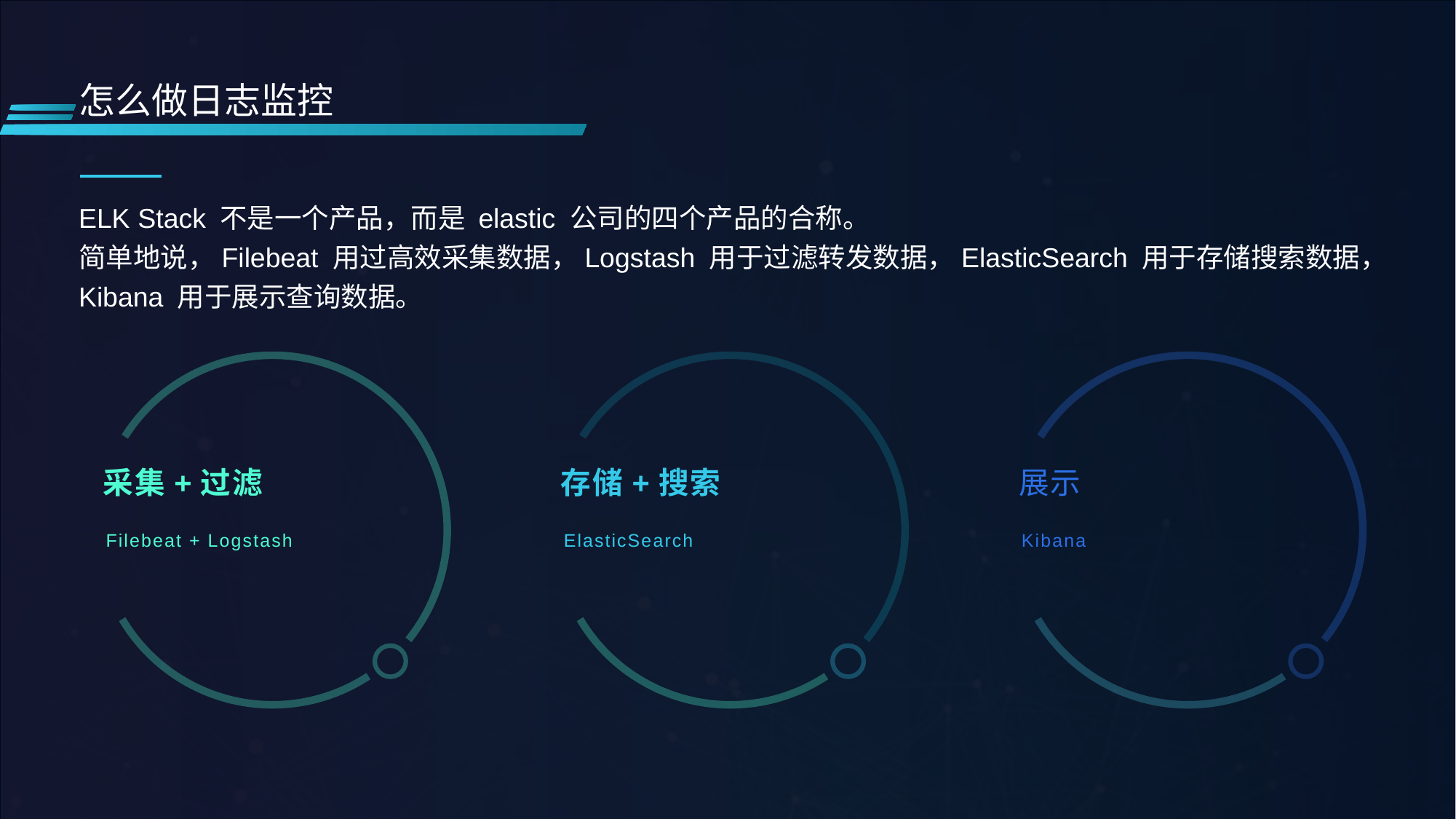

怎么做日志监控
ELK Stack 不是一个产品，而是 elastic 公司的四个产品的合称。
简单地说，Filebeat 用过高效采集数据，Logstash 用于过滤转发数据，ElasticSearch 用于存储搜索数据，Kibana 用于展示查询数据。

采集+过滤
存储+搜索
展示
Filebeat + Logstash
ElasticSearch
Kibana